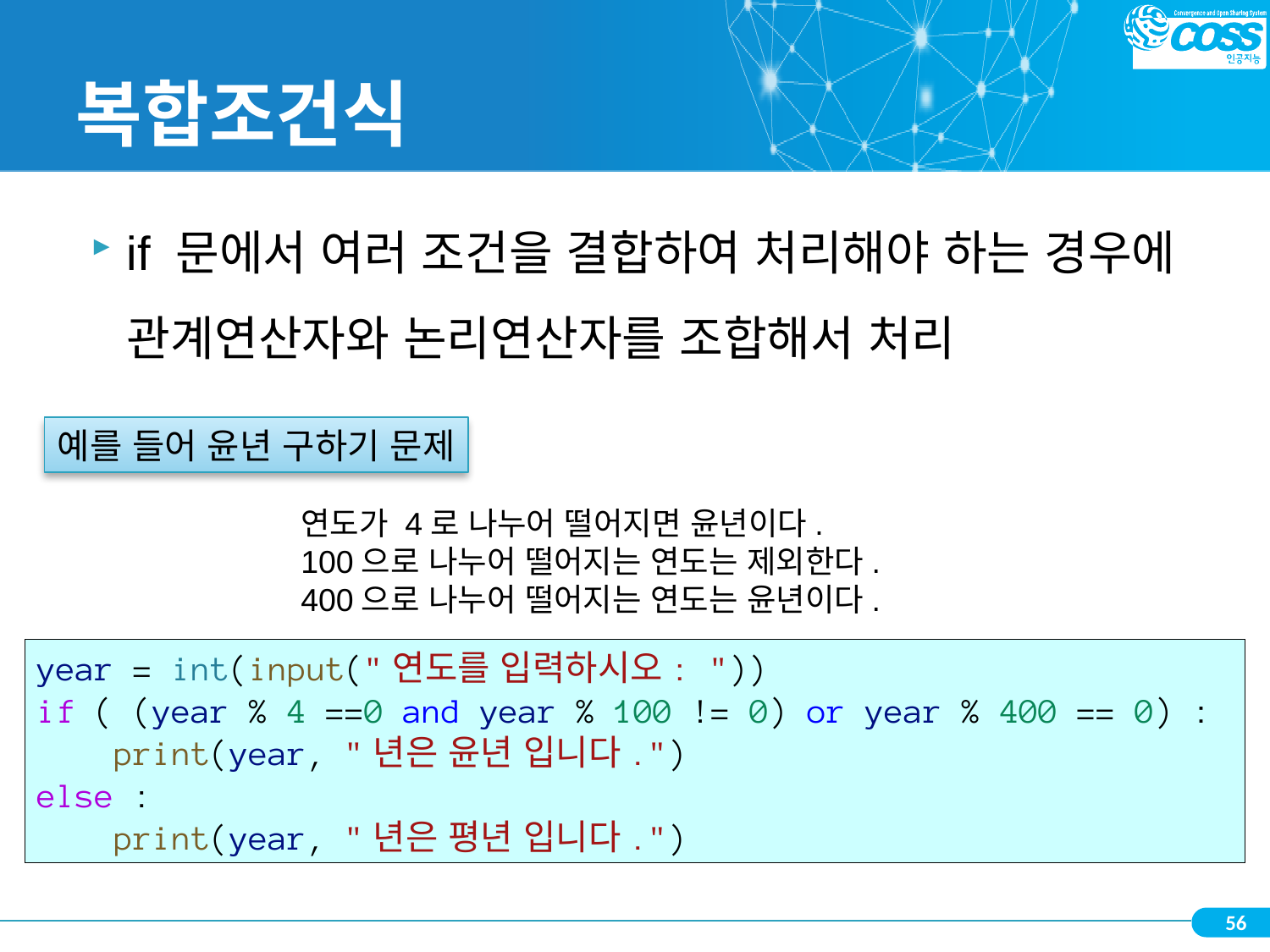

# 복합조건식
if 문에서 여러 조건을 결합하여 처리해야 하는 경우에 관계연산자와 논리연산자를 조합해서 처리
예를 들어 윤년 구하기 문제
연도가 4로 나누어 떨어지면 윤년이다.
100으로 나누어 떨어지는 연도는 제외한다.
400으로 나누어 떨어지는 연도는 윤년이다.
year = int(input("연도를 입력하시오: "))
if ( (year % 4 ==0 and year % 100 != 0) or year % 400 == 0) :
    print(year, "년은 윤년 입니다.")
else :
    print(year, "년은 평년 입니다.")